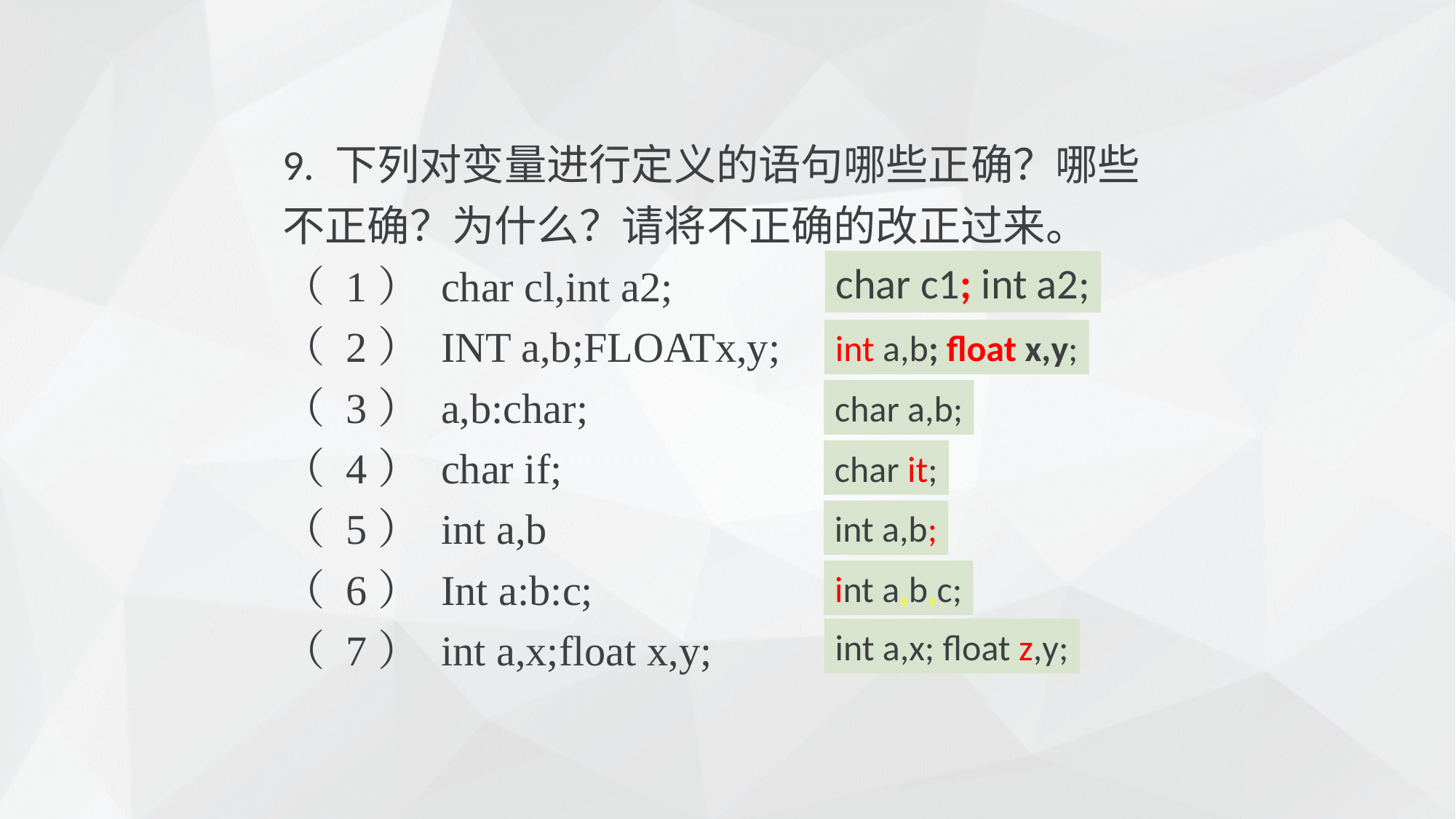

9. 下列对变量进行定义的语句哪些正确？哪些不正确？为什么？请将不正确的改正过来。
（ 1） char cl,int a2;
（ 2） INT a,b;FLOATx,y;
（ 3） a,b:char;
（ 4） char if;
（ 5） int a,b
（ 6） Int a:b:c;
（ 7） int a,x;float x,y;
char c1; int a2;
int a,b; float x,y;
char a,b;
char it;
int a,b;
int a,b,c;
int a,x; float z,y;